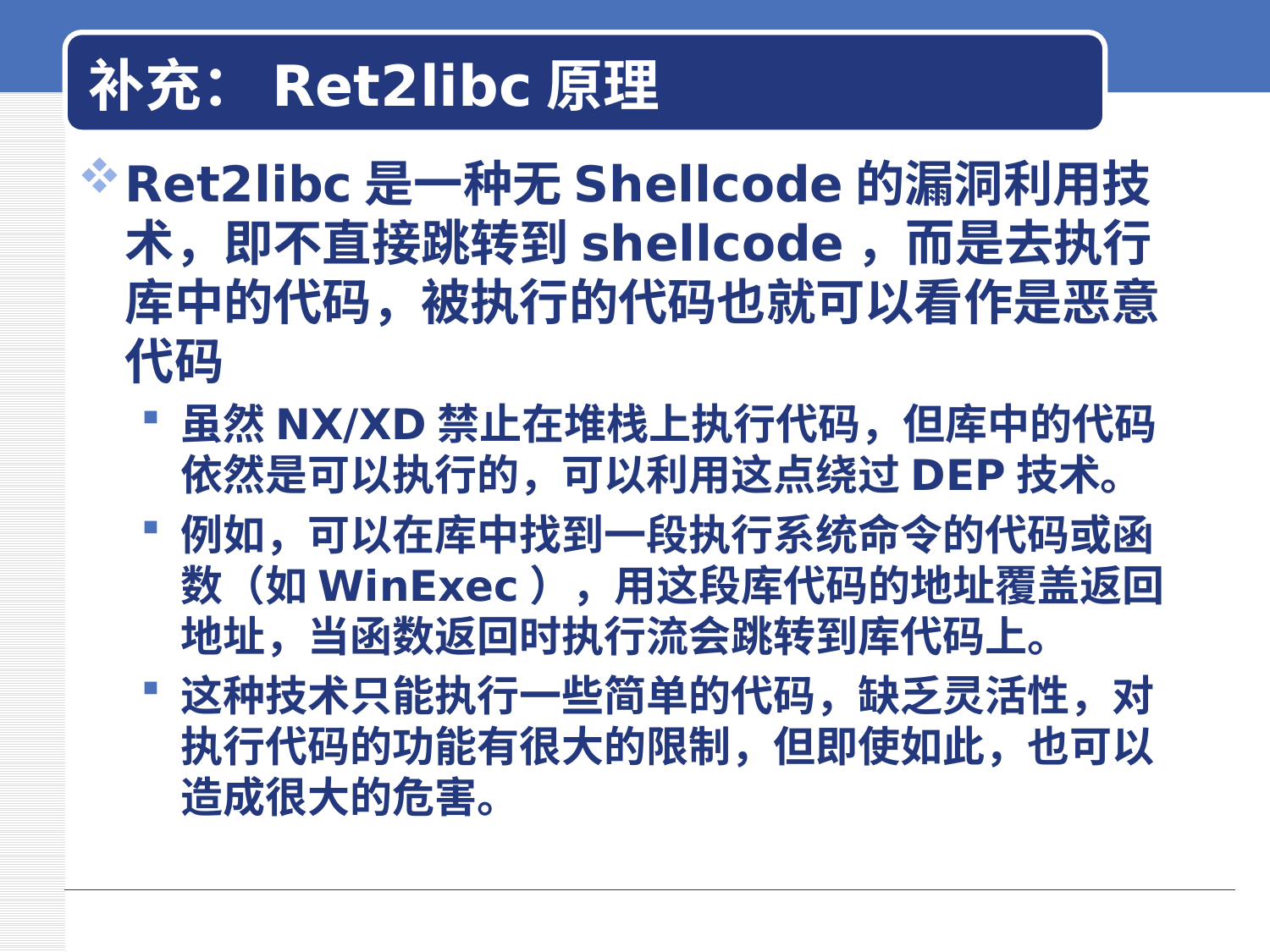

# 补充：Ret2libc原理
Ret2libc是一种无Shellcode的漏洞利用技术，即不直接跳转到shellcode，而是去执行库中的代码，被执行的代码也就可以看作是恶意代码
虽然NX/XD禁止在堆栈上执行代码，但库中的代码依然是可以执行的，可以利用这点绕过DEP技术。
例如，可以在库中找到一段执行系统命令的代码或函数（如WinExec），用这段库代码的地址覆盖返回地址，当函数返回时执行流会跳转到库代码上。
这种技术只能执行一些简单的代码，缺乏灵活性，对执行代码的功能有很大的限制，但即使如此，也可以造成很大的危害。